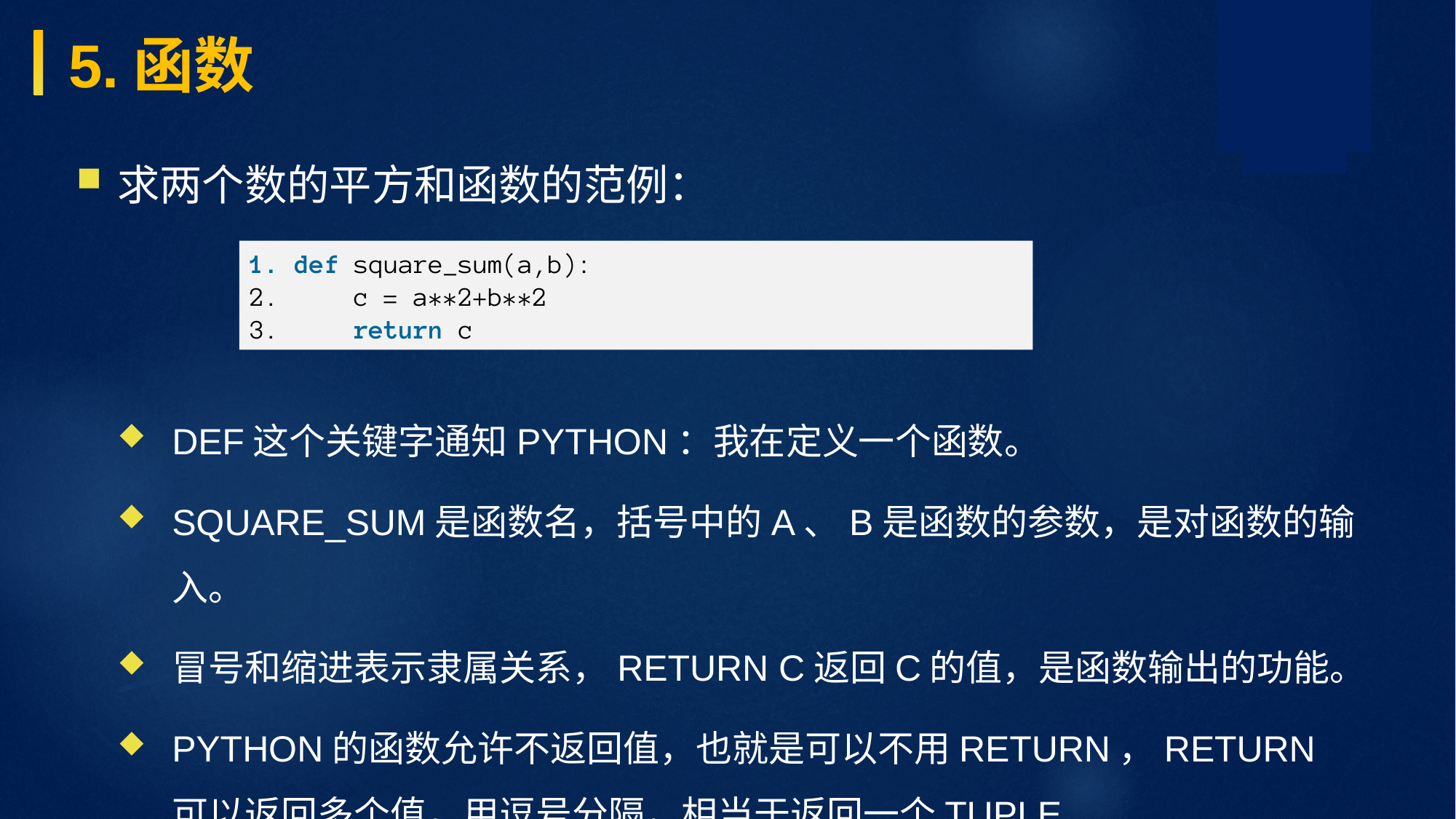

5.函数
求两个数的平方和函数的范例：

def这个关键字通知Python：我在定义一个函数。
square_sum是函数名，括号中的a、b是函数的参数，是对函数的输入。
冒号和缩进表示隶属关系，return c返回c的值，是函数输出的功能。
Python的函数允许不返回值，也就是可以不用return，return可以返回多个值，用逗号分隔，相当于返回一个tuple

1. def square_sum(a,b):      2.     c = a**2+b**2      3.     return c